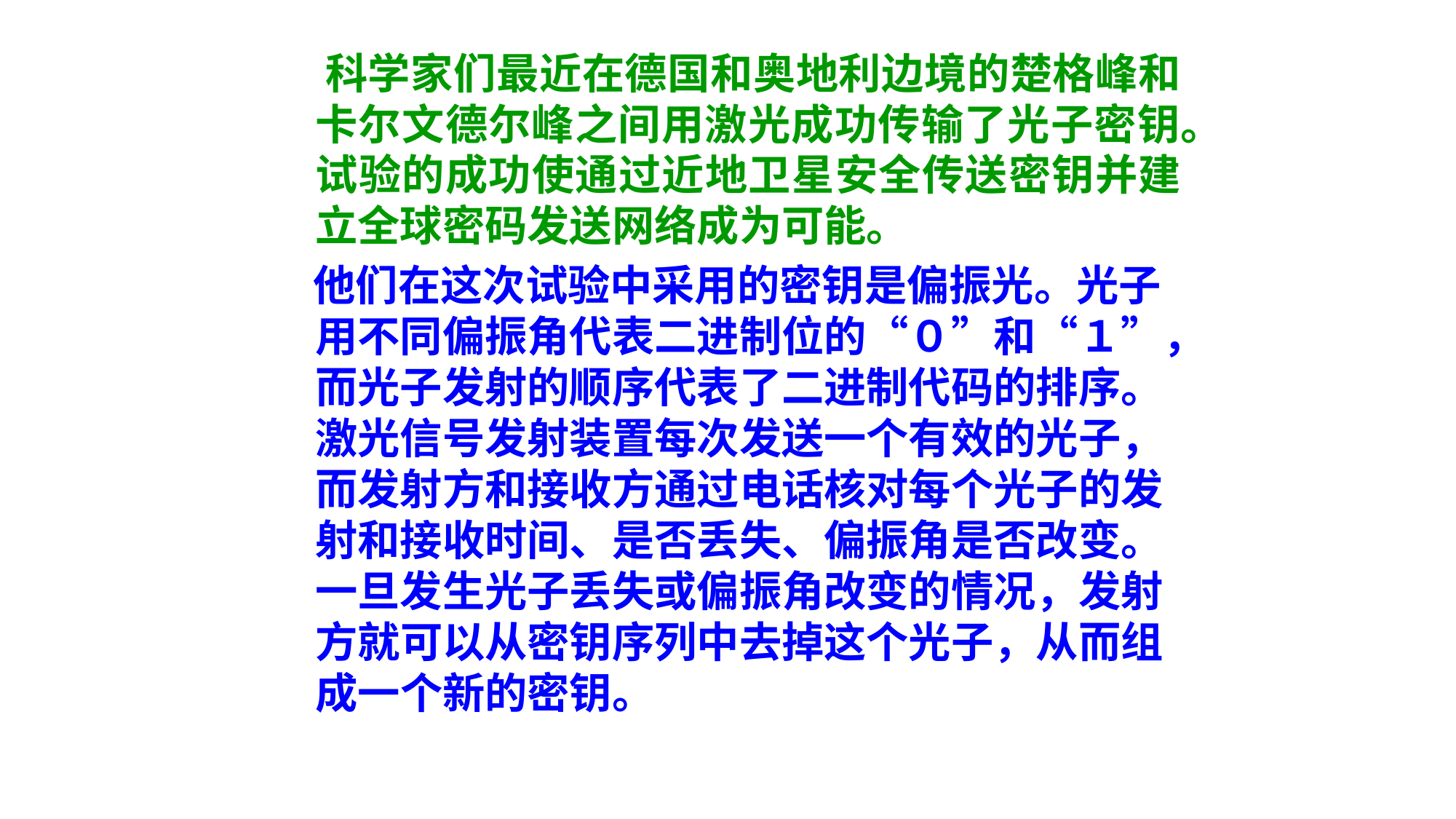

科学家们最近在德国和奥地利边境的楚格峰和卡尔文德尔峰之间用激光成功传输了光子密钥。试验的成功使通过近地卫星安全传送密钥并建立全球密码发送网络成为可能。
   他们在这次试验中采用的密钥是偏振光。光子用不同偏振角代表二进制位的“０”和“１”，而光子发射的顺序代表了二进制代码的排序。激光信号发射装置每次发送一个有效的光子，而发射方和接收方通过电话核对每个光子的发射和接收时间、是否丢失、偏振角是否改变。一旦发生光子丢失或偏振角改变的情况，发射方就可以从密钥序列中去掉这个光子，从而组成一个新的密钥。